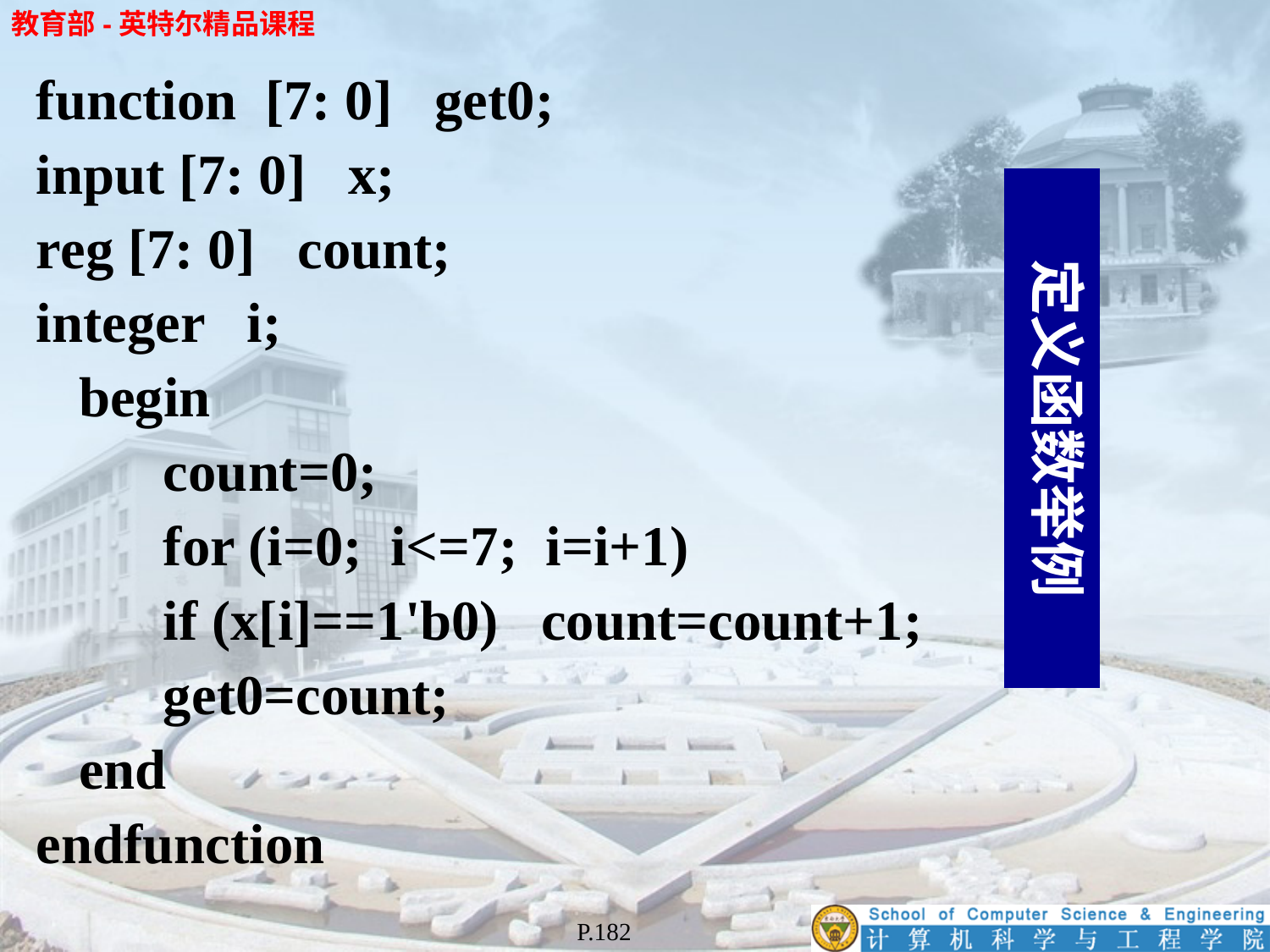

function  [7: 0]   get0;
input [7: 0]   x;
reg [7: 0]   count;
integer   i;
   begin
	count=0;
	for (i=0;  i<=7;  i=i+1)
	if (x[i]==1'b0)   count=count+1;
	get0=count;
   end
endfunction
定义函数举例
P.182